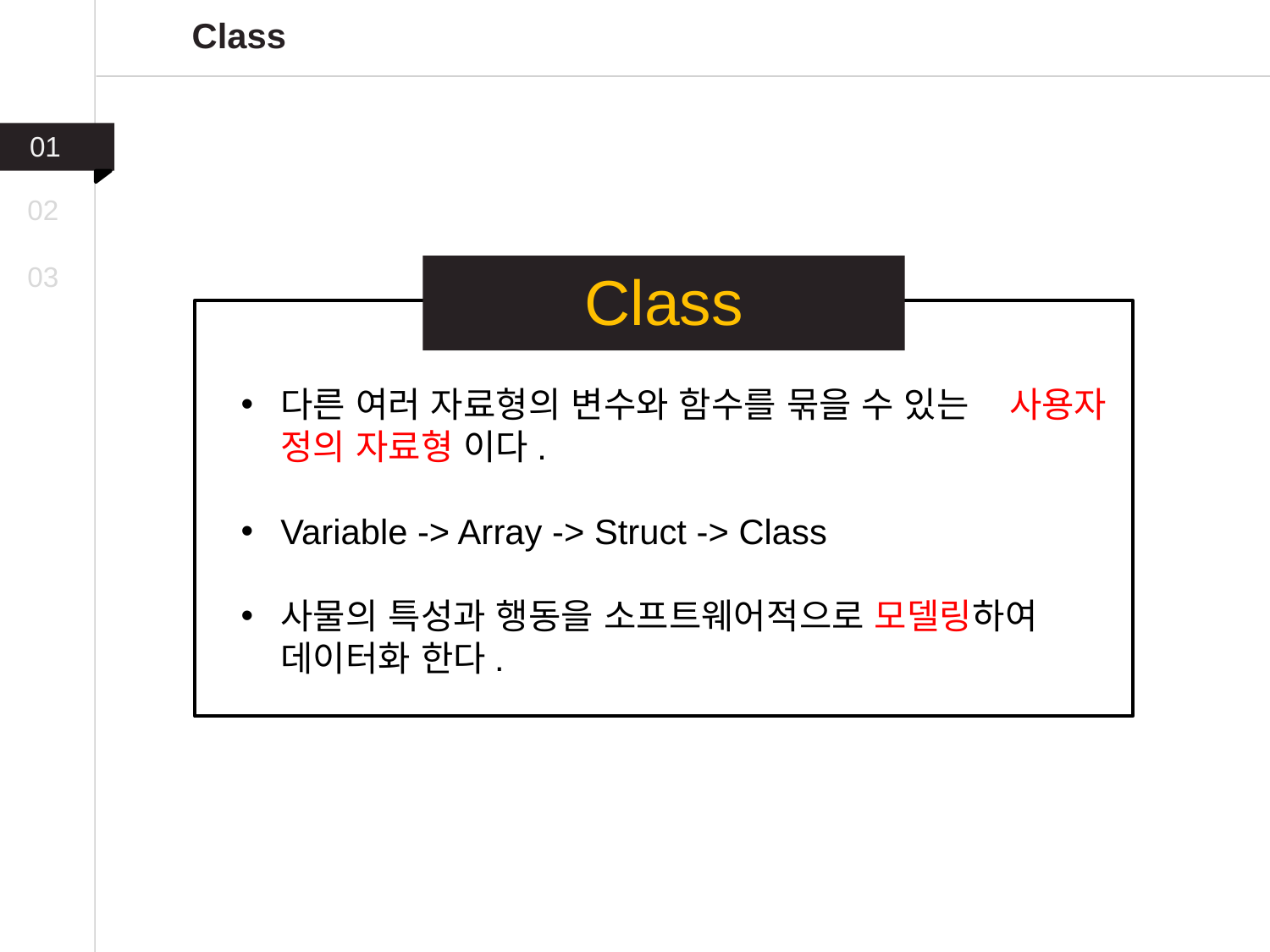

Class
01

02
03
Class

다른 여러 자료형의 변수와 함수를 묶을 수 있는    사용자 정의 자료형 이다.

Variable -> Array -> Struct -> Class

사물의 특성과 행동을 소프트웨어적으로 모델링하여 데이터화 한다.